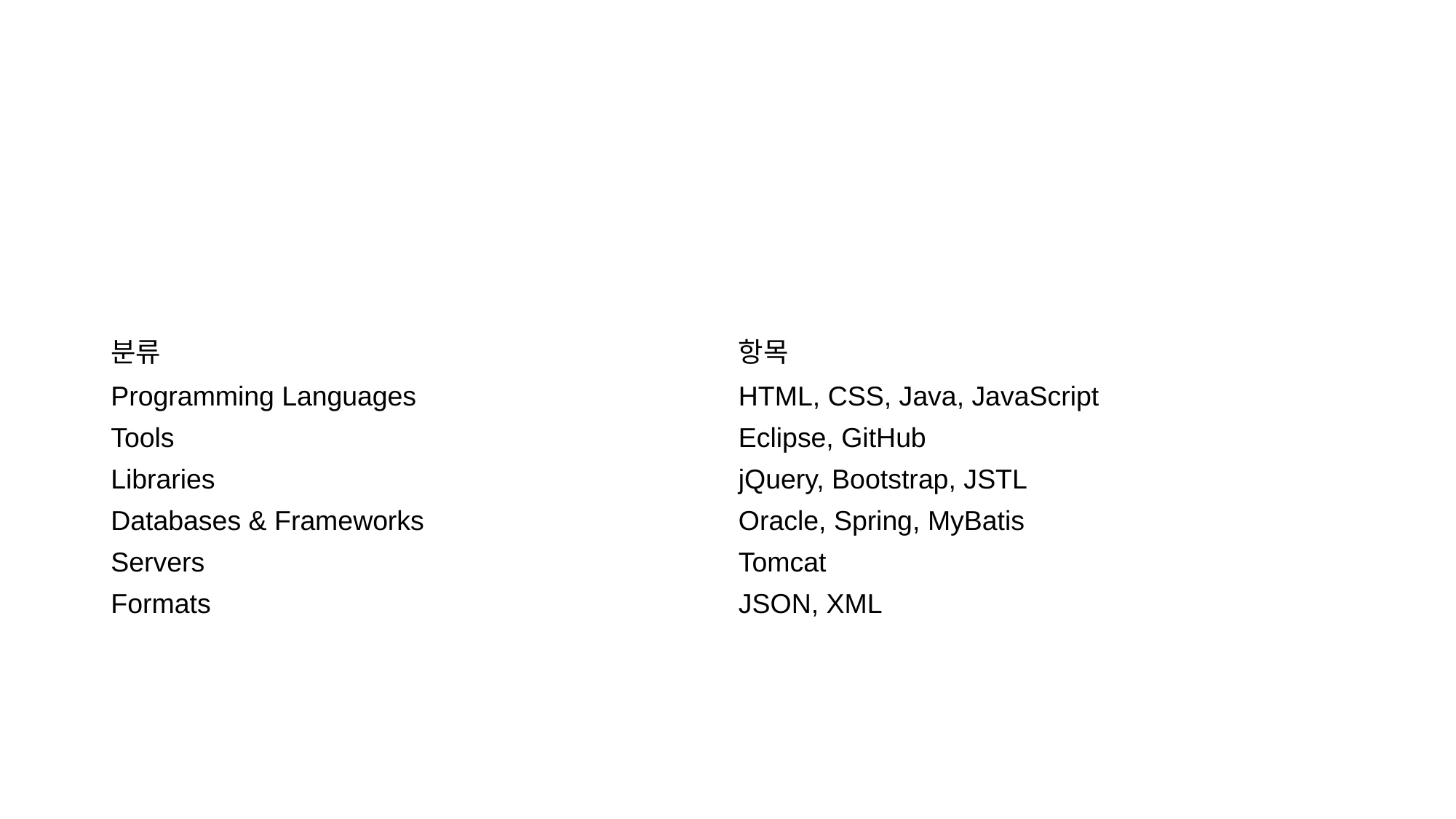

#
| 분류 | 항목 |
| --- | --- |
| Programming Languages | HTML, CSS, Java, JavaScript |
| Tools | Eclipse, GitHub |
| Libraries | jQuery, Bootstrap, JSTL |
| Databases & Frameworks | Oracle, Spring, MyBatis |
| Servers | Tomcat |
| Formats | JSON, XML |